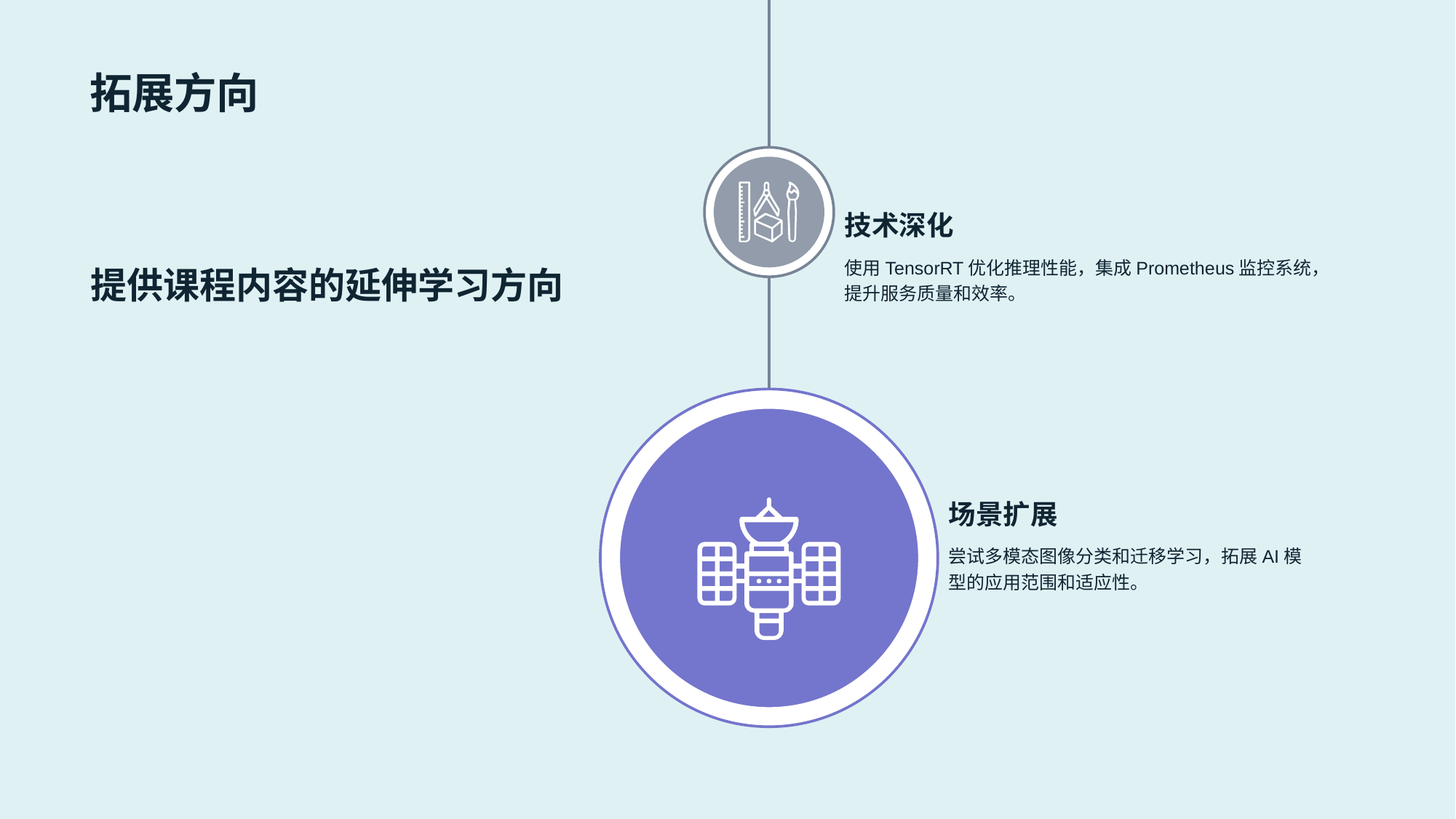

技术深化

使用TensorRT优化推理性能，集成Prometheus监控系统，提升服务质量和效率。
提供课程内容的延伸学习方向

场景扩展

尝试多模态图像分类和迁移学习，拓展AI模型的应用范围和适应性。
# 拓展方向